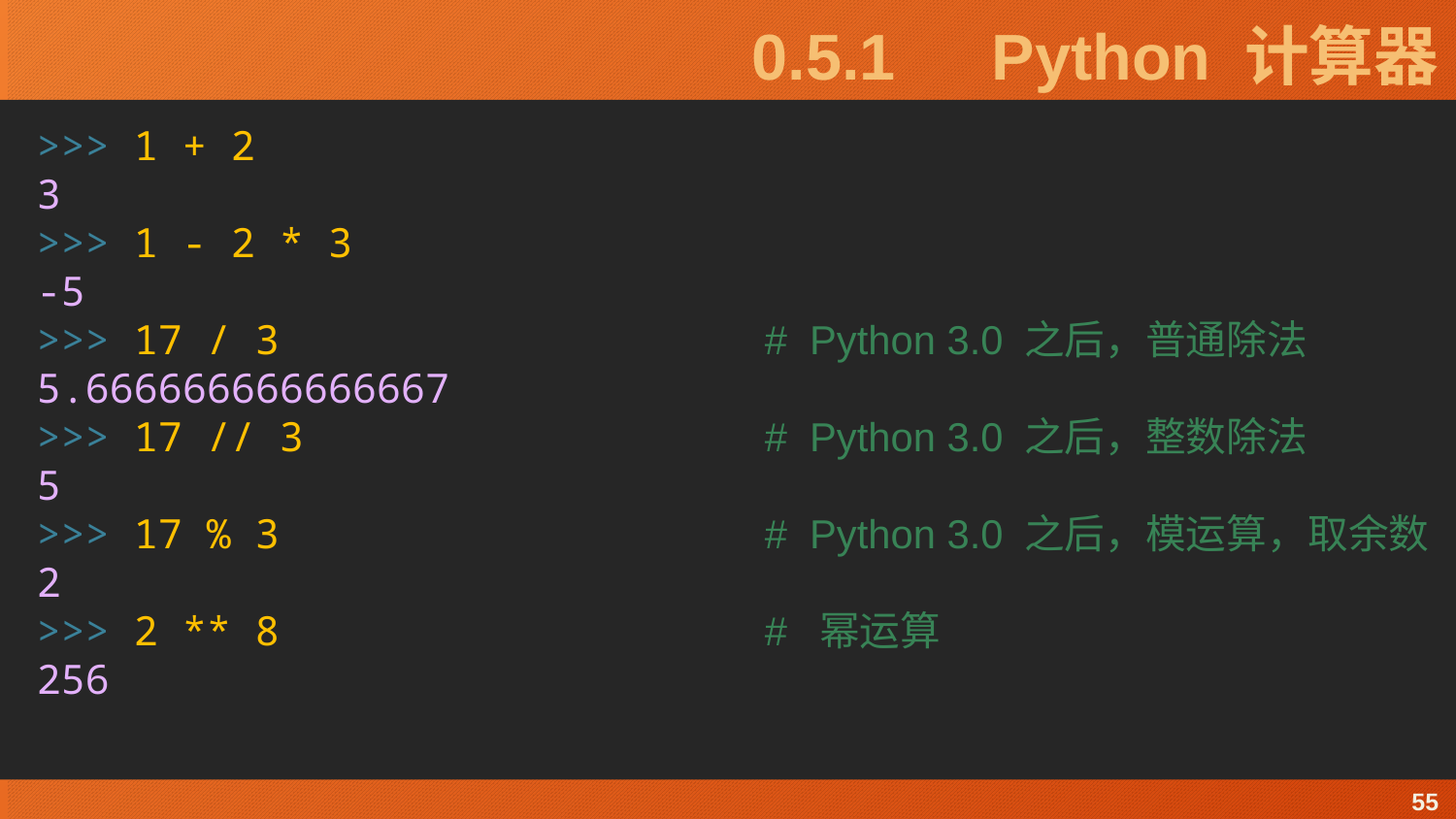

# 0.5.1　Python 计算器
>>> 1 + 2
3
>>> 1 - 2 * 3
-5
>>> 17 / 3				#  Python 3.0 之后，普通除法
5.666666666666667
>>> 17 // 3				#  Python 3.0 之后，整数除法
5
>>> 17 % 3				#  Python 3.0 之后，模运算，取余数
2
>>> 2 ** 8				#  幂运算
256
55